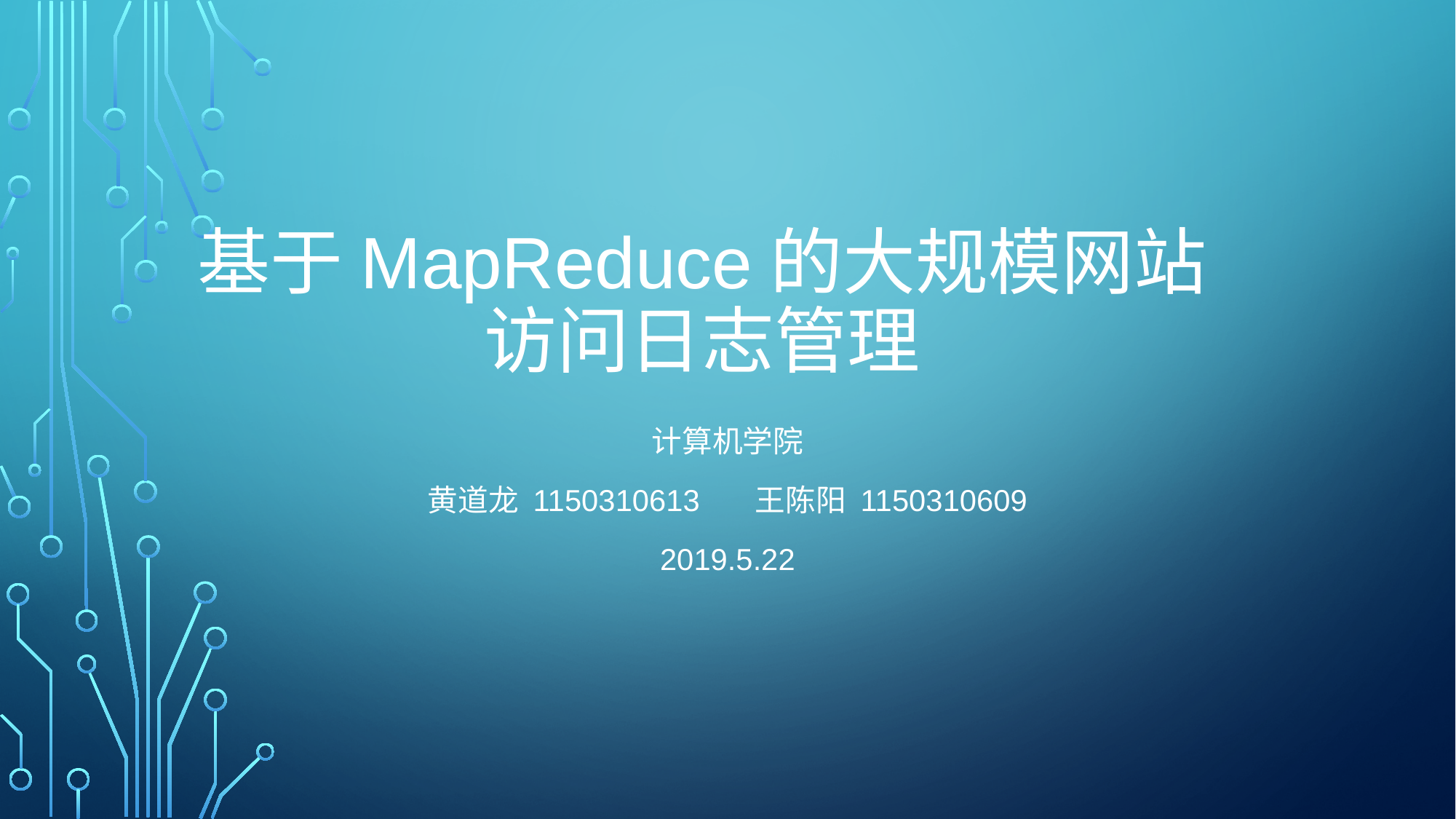

# 基于MapReduce的大规模网站访问日志管理
计算机学院
黄道龙 1150310613	王陈阳 1150310609
2019.5.22